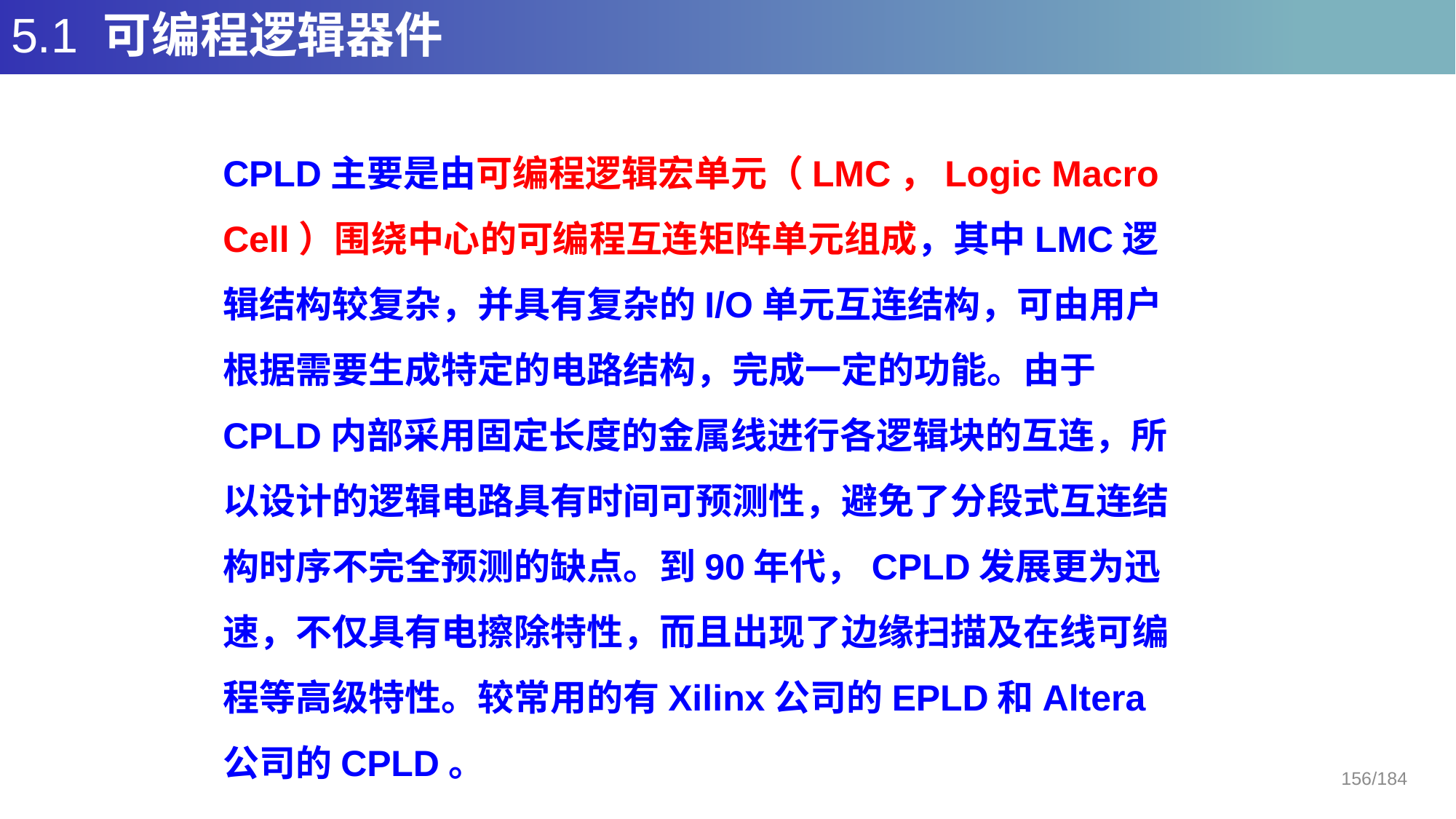

# 5.1 可编程逻辑器件
CPLD主要是由可编程逻辑宏单元（LMC，Logic Macro Cell）围绕中心的可编程互连矩阵单元组成，其中LMC逻辑结构较复杂，并具有复杂的I/O单元互连结构，可由用户根据需要生成特定的电路结构，完成一定的功能。由于 CPLD内部采用固定长度的金属线进行各逻辑块的互连，所以设计的逻辑电路具有时间可预测性，避免了分段式互连结构时序不完全预测的缺点。到90年代，CPLD发展更为迅速，不仅具有电擦除特性，而且出现了边缘扫描及在线可编程等高级特性。较常用的有Xilinx公司的EPLD和Altera公司的CPLD。
156/184